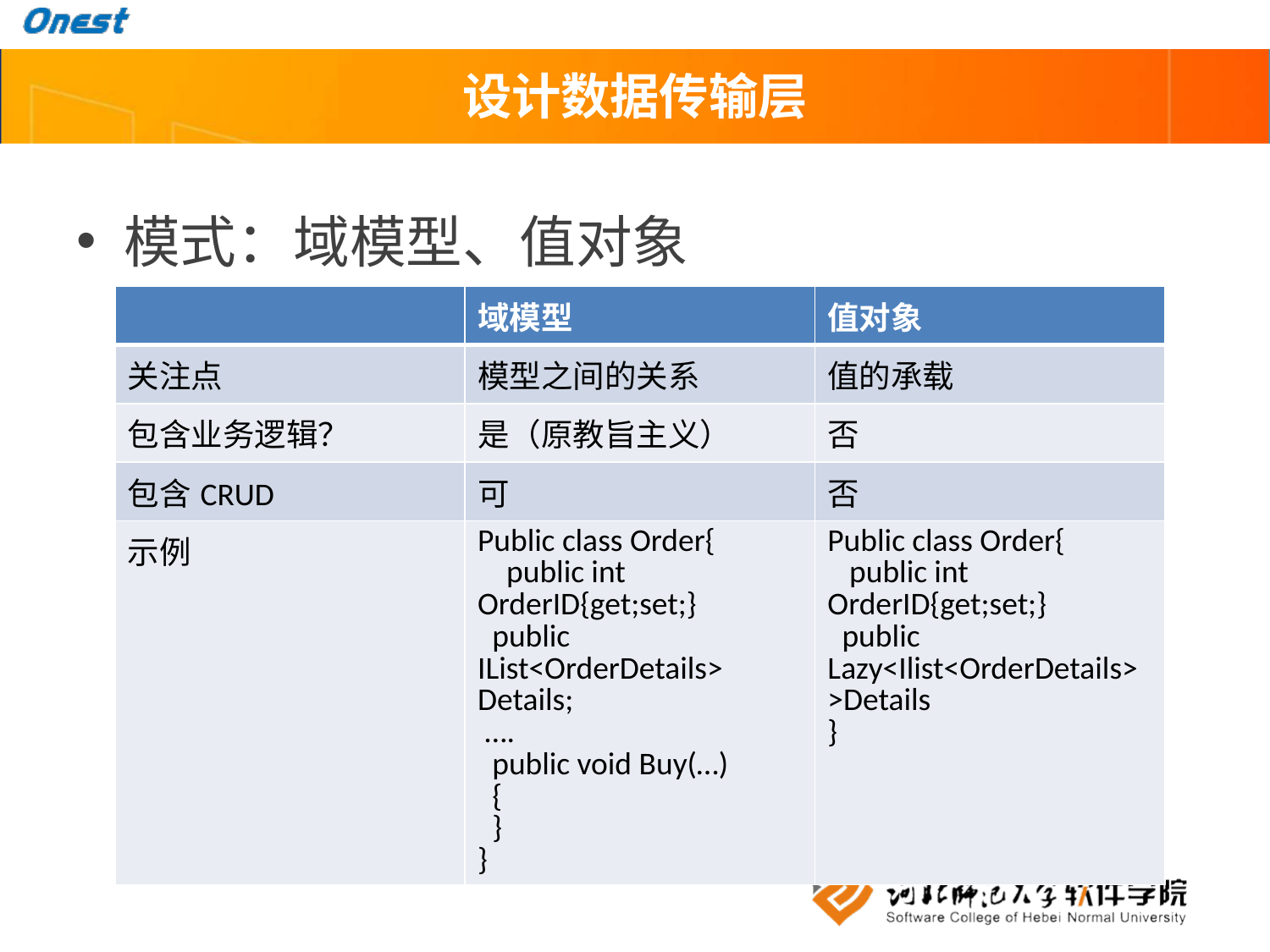

# 设计数据传输层
模式：域模型、值对象

|  | 域模型 | 值对象 |
| --- | --- | --- |
| 关注点 | 模型之间的关系 | 值的承载 |
| 包含业务逻辑？ | 是（原教旨主义） | 否 |
| 包含CRUD | 可 | 否 |
| 示例 | Public class Order{ public int OrderID{get;set;} public IList<OrderDetails> Details; …. public void Buy(…) { } } | Public class Order{ public int OrderID{get;set;} public Lazy<Ilist<OrderDetails> >Details } |